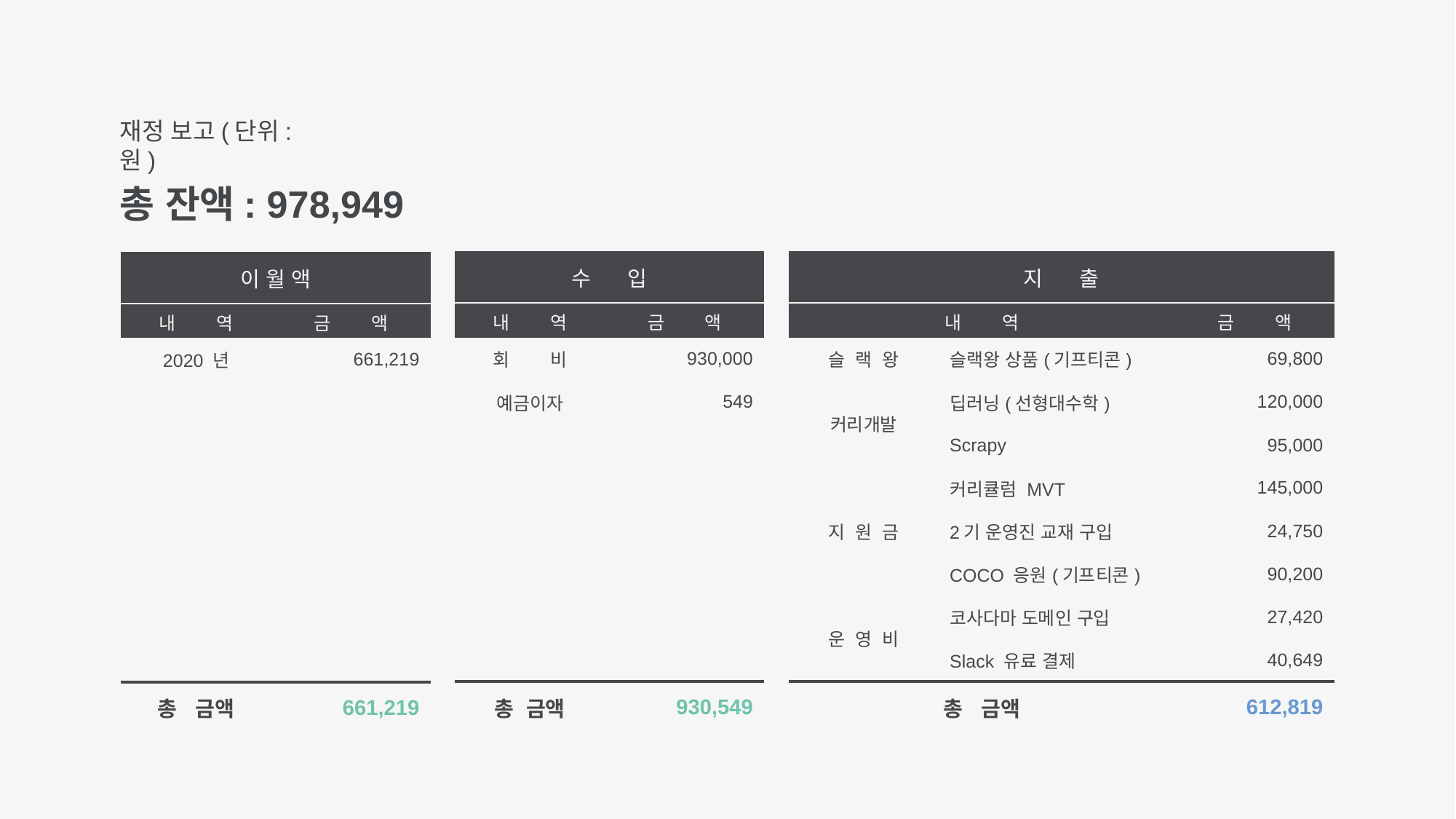

재정 보고(단위: 원)
총 잔액: 978,949
| 수 입 |  |
| --- | --- |
| 내 역 | 금 액 |
| 회 비 | 930,000 |
| 예금이자 | 549 |
|  |  |
|  |  |
|  |  |
|  |  |
|  |  |
|  |  |
| 총 금액 | 930,549 |
| 지 출 |  |  |
| --- | --- | --- |
| 내 역 |  | 금 액 |
| 슬 랙 왕 | 슬랙왕 상품(기프티콘) | 69,800 |
| 커리개발 | 딥러닝(선형대수학) | 120,000 |
|  | Scrapy | 95,000 |
| 지 원 금 | 커리큘럼 MVT | 145,000 |
|  | 2기 운영진 교재 구입 | 24,750 |
|  | COCO 응원(기프티콘) | 90,200 |
| 운 영 비 | 코사다마 도메인 구입 | 27,420 |
|  | Slack 유료 결제 | 40,649 |
| 총 금액 |  | 612,819 |
| 이 월 액 |  |
| --- | --- |
| 내 역 | 금 액 |
| 2020 년 | 661,219 |
|  |  |
|  |  |
|  |  |
|  |  |
|  |  |
|  |  |
|  |  |
| 총 금액 | 661,219 |